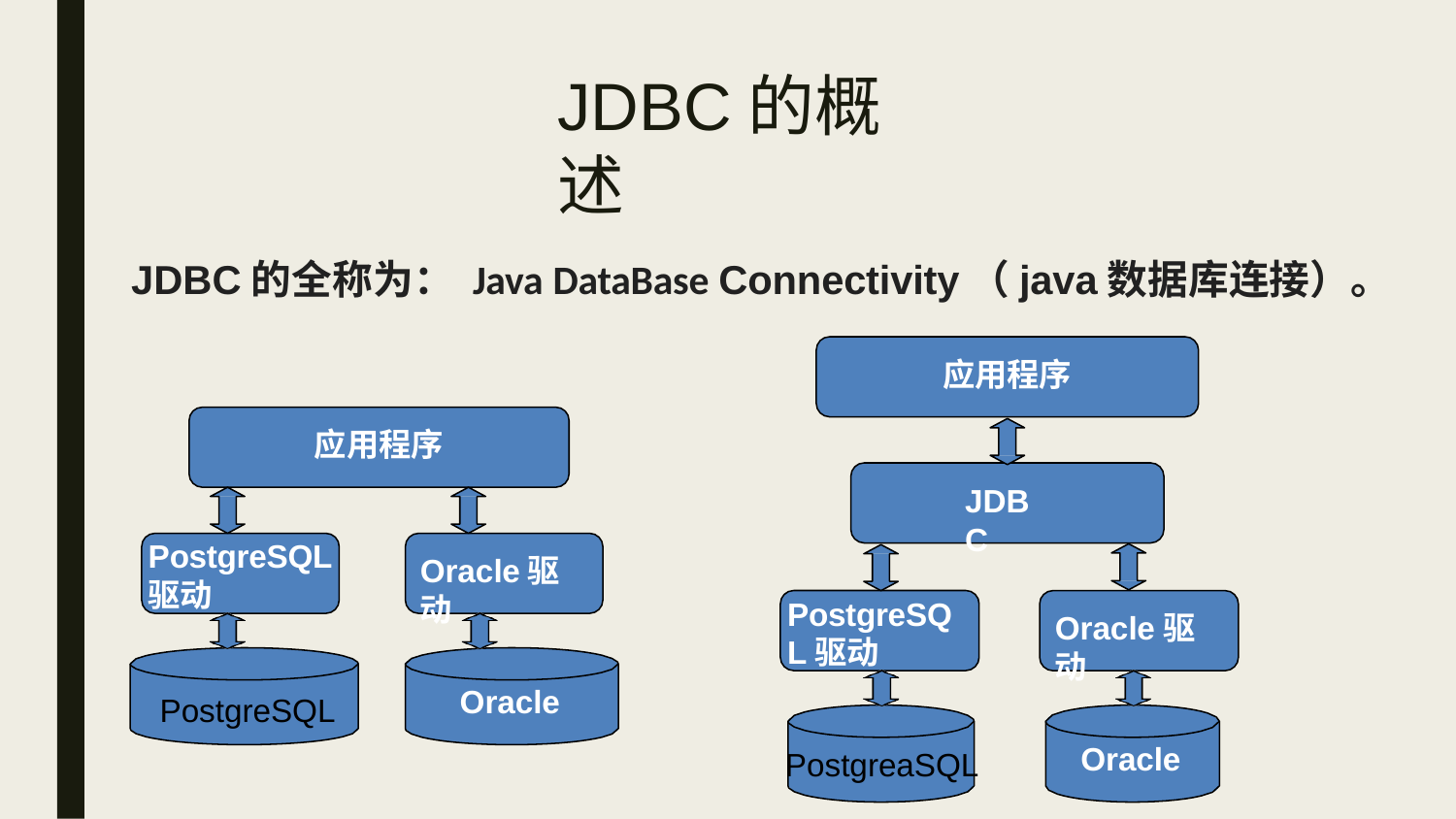

# JDBC的概述
JDBC的全称为： Java DataBase Connectivity（java数据库连接）。

应用程序

应用程序

JDBC

PostgreSQL驱动

Oracle驱动

PostgreSQL驱动
Oracle驱动

Oracle
PostgreSQL

Oracle
PostgreaSQL